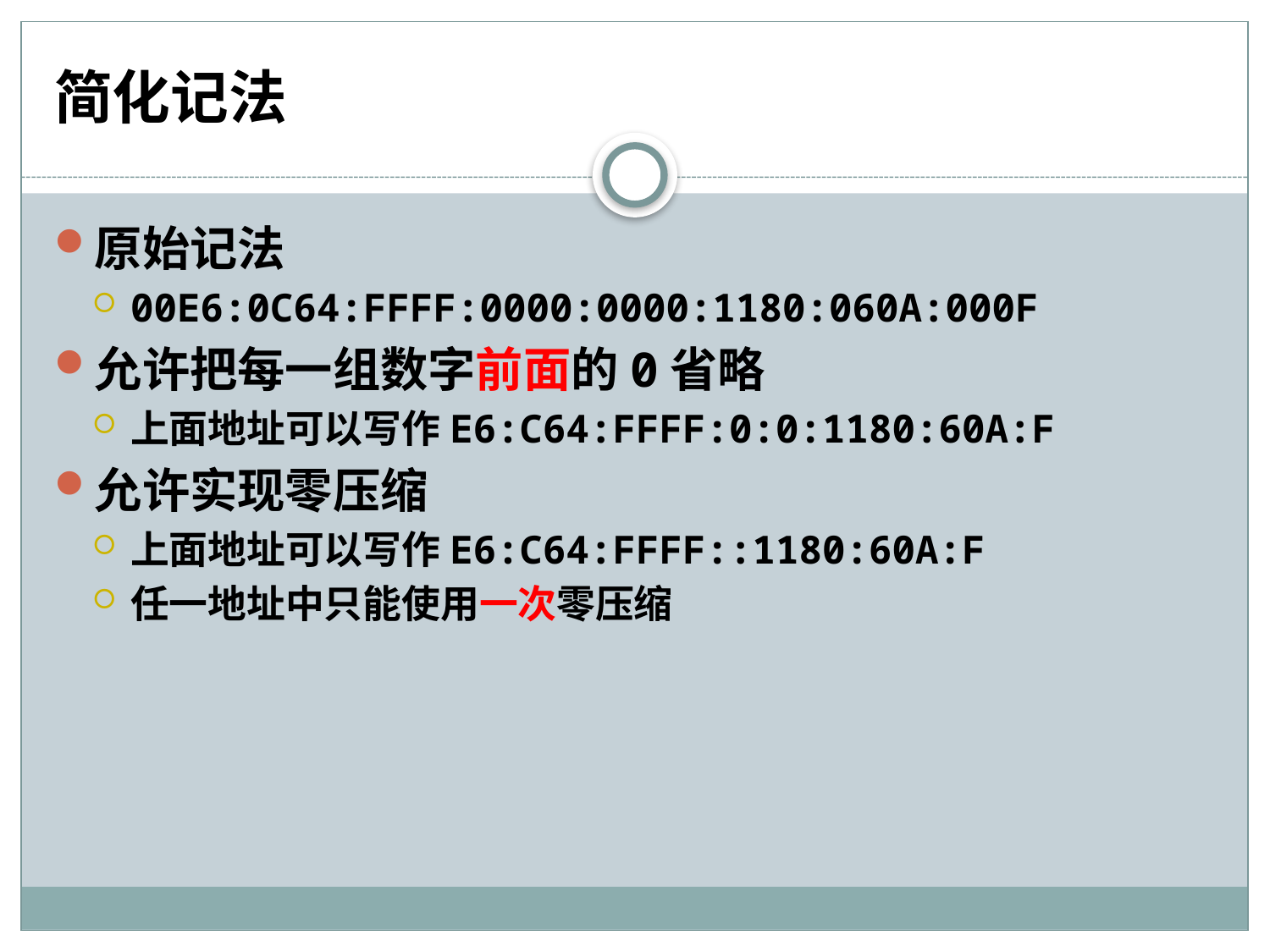

# 简化记法
原始记法
00E6:0C64:FFFF:0000:0000:1180:060A:000F
允许把每一组数字前面的0省略
上面地址可以写作E6:C64:FFFF:0:0:1180:60A:F
允许实现零压缩
上面地址可以写作E6:C64:FFFF::1180:60A:F
任一地址中只能使用一次零压缩